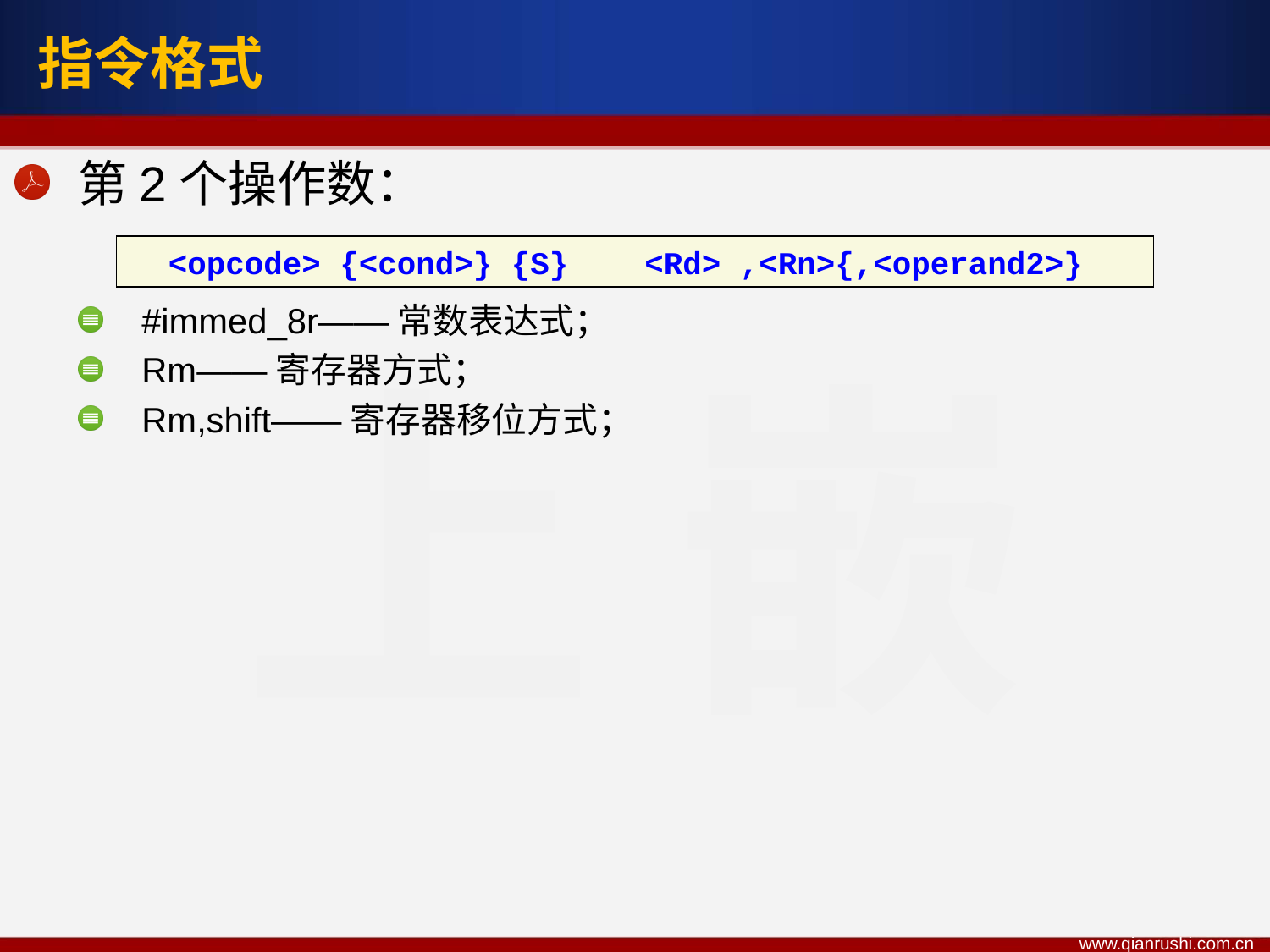

指令格式
第2个操作数：

#immed_8r——常数表达式；
Rm——寄存器方式；
Rm,shift——寄存器移位方式；
<opcode> {<cond>} {S}    <Rd> ,<Rn>{,<operand2>}